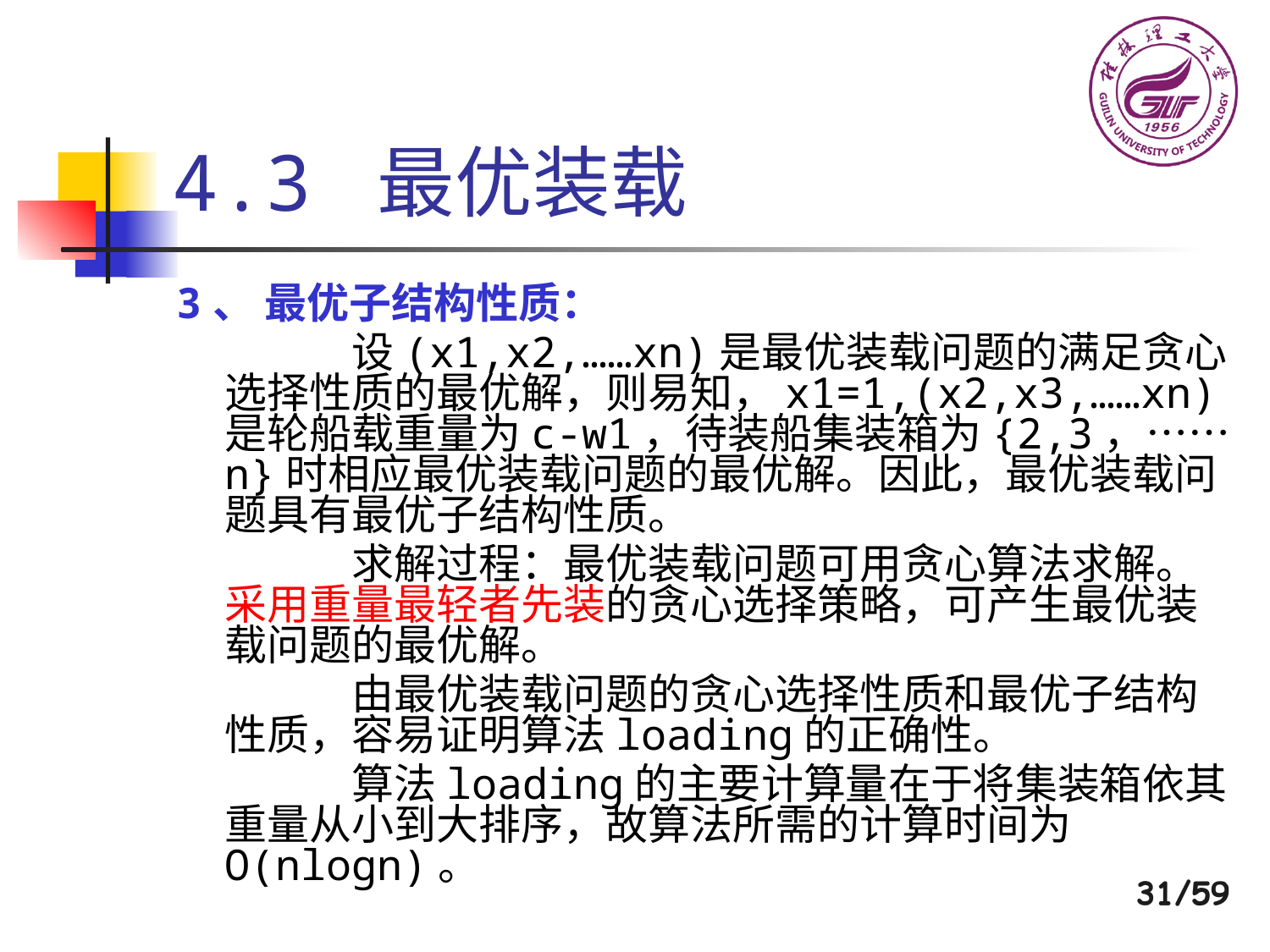

# 4.3 最优装载
3、 最优子结构性质：
		设(x1,x2,……xn)是最优装载问题的满足贪心选择性质的最优解，则易知，x1=1,(x2,x3,……xn)是轮船载重量为c-w1，待装船集装箱为{2,3，……n}时相应最优装载问题的最优解。因此，最优装载问题具有最优子结构性质。
		求解过程：最优装载问题可用贪心算法求解。采用重量最轻者先装的贪心选择策略，可产生最优装载问题的最优解。
		由最优装载问题的贪心选择性质和最优子结构性质，容易证明算法loading的正确性。
		算法loading的主要计算量在于将集装箱依其重量从小到大排序，故算法所需的计算时间为 O(nlogn)。

31/59